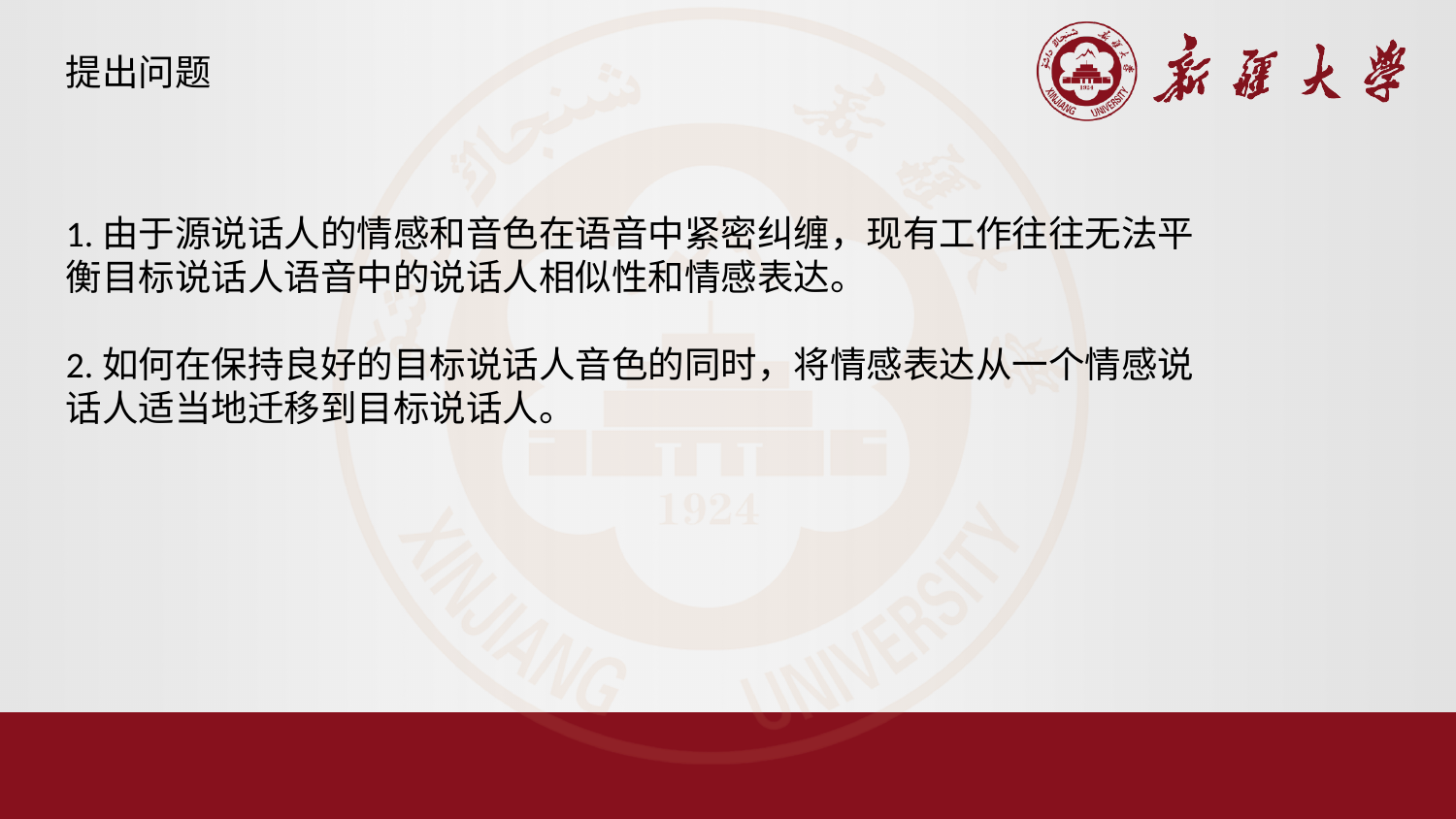

提出问题
1.由于源说话人的情感和音色在语音中紧密纠缠，现有工作往往无法平衡目标说话人语音中的说话人相似性和情感表达。

2.如何在保持良好的目标说话人音色的同时，将情感表达从一个情感说话人适当地迁移到目标说话人。